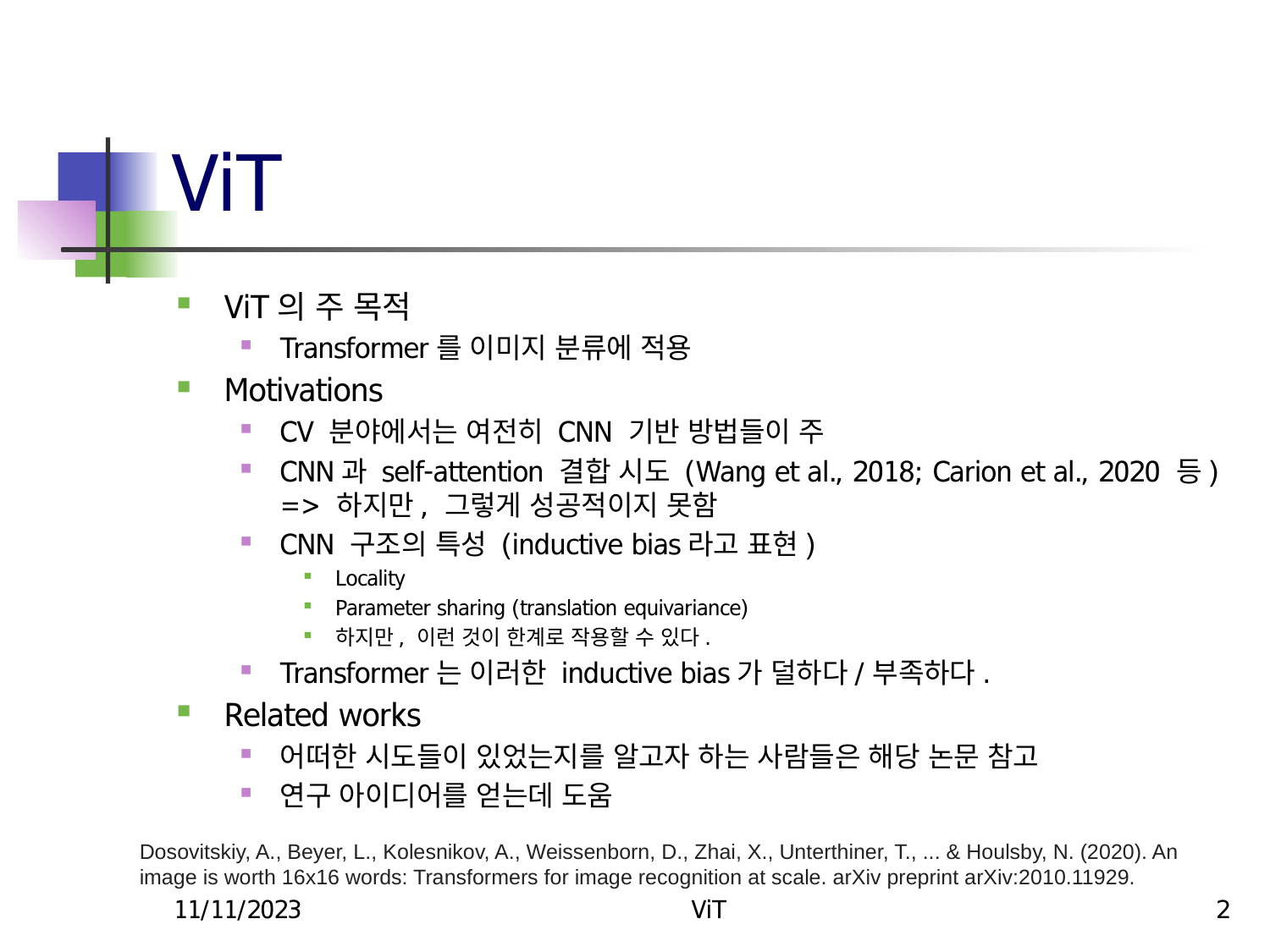

# ViT
ViT의 주 목적
Transformer를 이미지 분류에 적용
Motivations
CV 분야에서는 여전히 CNN 기반 방법들이 주
CNN과 self-attention 결합 시도 (Wang et al., 2018; Carion et al., 2020 등) => 하지만, 그렇게 성공적이지 못함
CNN 구조의 특성 (inductive bias라고 표현)
Locality
Parameter sharing (translation equivariance)
하지만, 이런 것이 한계로 작용할 수 있다.
Transformer는 이러한 inductive bias가 덜하다/부족하다.
Related works
어떠한 시도들이 있었는지를 알고자 하는 사람들은 해당 논문 참고
연구 아이디어를 얻는데 도움
Dosovitskiy, A., Beyer, L., Kolesnikov, A., Weissenborn, D., Zhai, X., Unterthiner, T., ... & Houlsby, N. (2020). An image is worth 16x16 words: Transformers for image recognition at scale. arXiv preprint arXiv:2010.11929.
11/11/2023
ViT
2